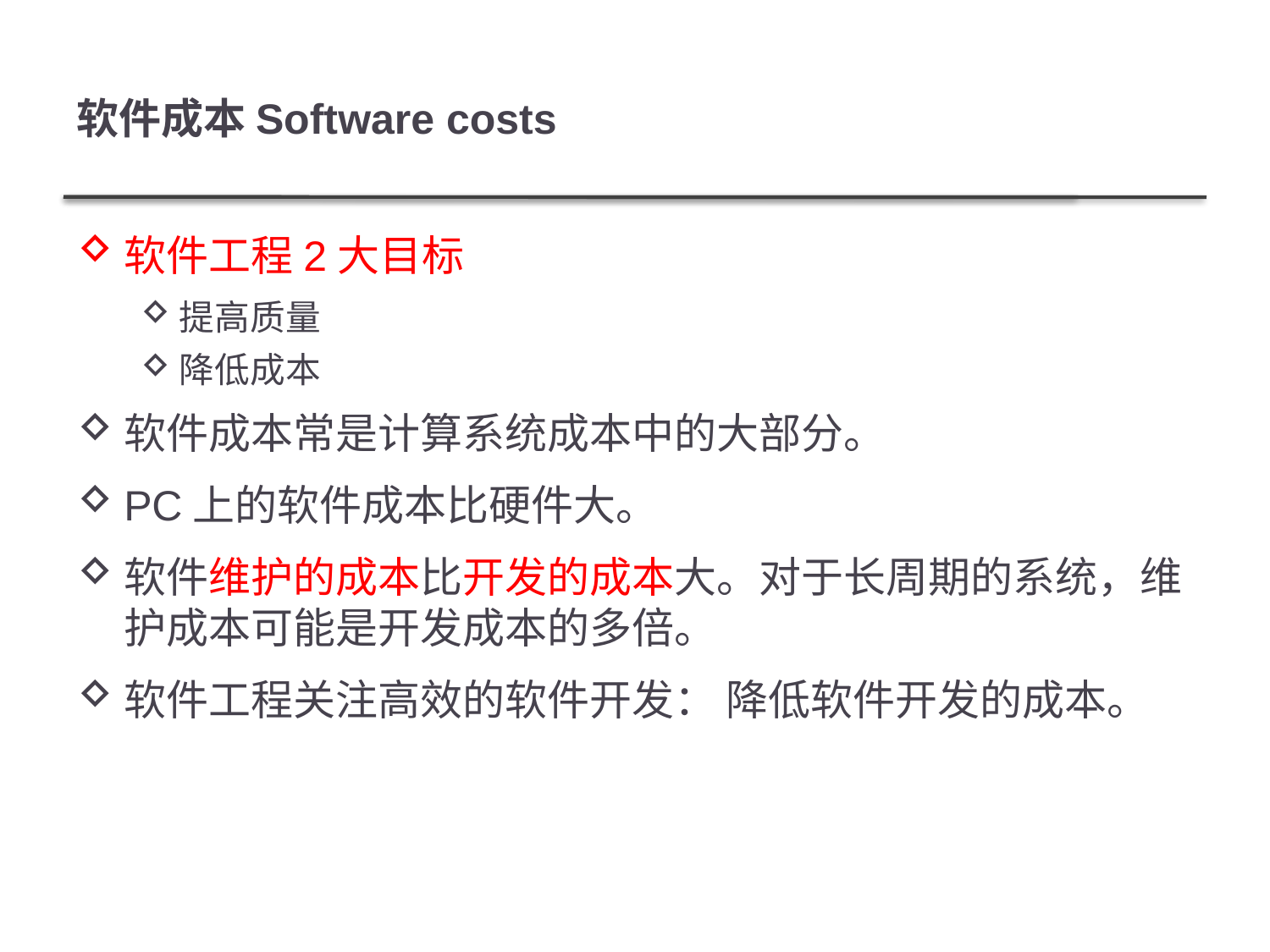

# 软件成本Software costs
软件工程2大目标
提高质量
降低成本
软件成本常是计算系统成本中的大部分。
PC上的软件成本比硬件大。
软件维护的成本比开发的成本大。对于长周期的系统，维护成本可能是开发成本的多倍。
软件工程关注高效的软件开发： 降低软件开发的成本。